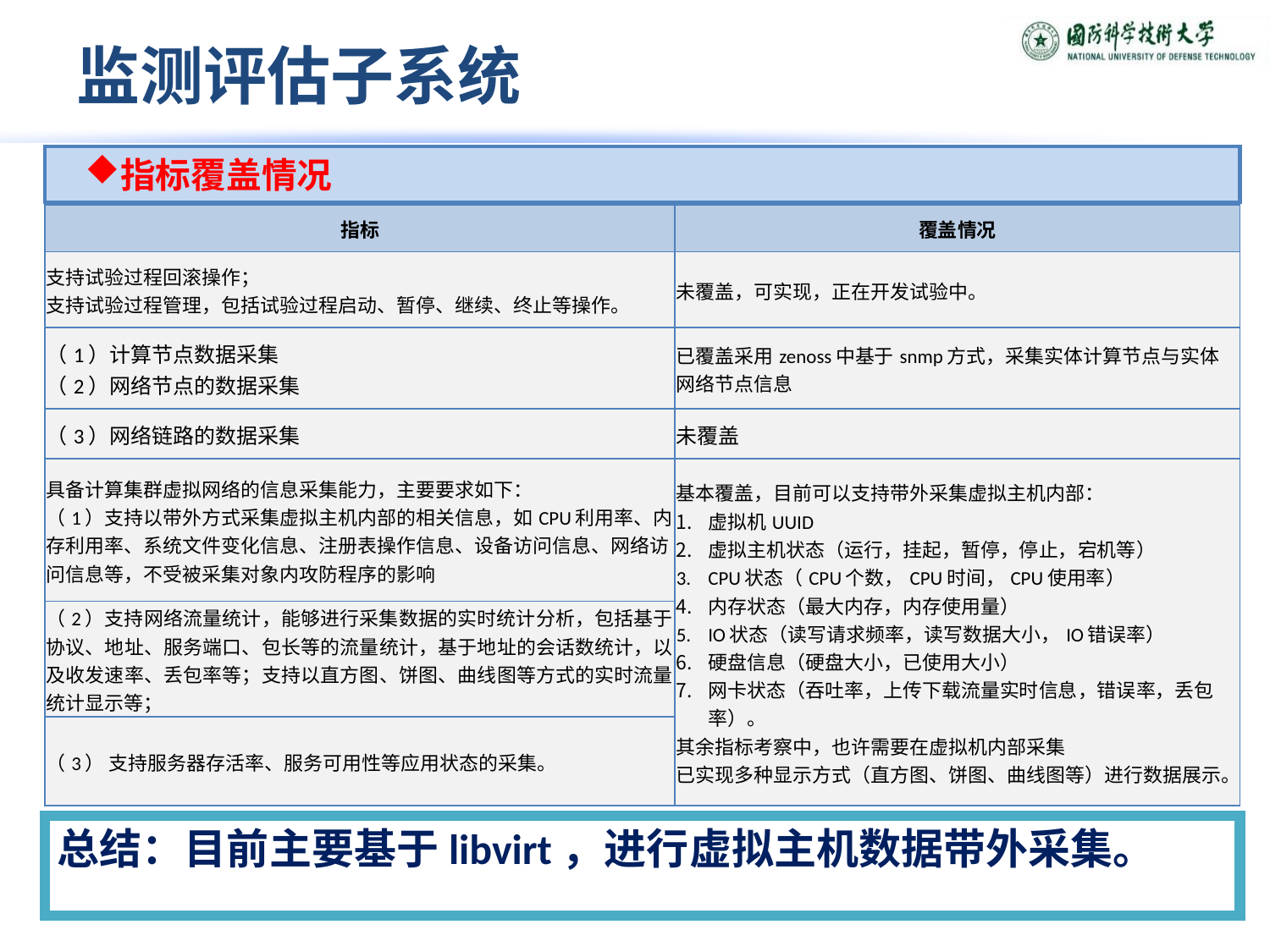

监测评估子系统
指标覆盖情况
| 指标 | 覆盖情况 |
| --- | --- |
| 支持试验过程回滚操作； 支持试验过程管理，包括试验过程启动、暂停、继续、终止等操作。 | 未覆盖，可实现，正在开发试验中。 |
| （1）计算节点数据采集 （2）网络节点的数据采集 | 已覆盖采用zenoss中基于snmp方式，采集实体计算节点与实体网络节点信息 |
| （3）网络链路的数据采集 | 未覆盖 |
| 具备计算集群虚拟网络的信息采集能力，主要要求如下： （1）支持以带外方式采集虚拟主机内部的相关信息，如CPU利用率、内存利用率、系统文件变化信息、注册表操作信息、设备访问信息、网络访问信息等，不受被采集对象内攻防程序的影响 | 基本覆盖，目前可以支持带外采集虚拟主机内部： 虚拟机UUID 虚拟主机状态（运行，挂起，暂停，停止，宕机等） CPU状态（CPU个数，CPU时间，CPU使用率） 内存状态（最大内存，内存使用量） IO状态（读写请求频率，读写数据大小，IO错误率） 硬盘信息（硬盘大小，已使用大小） 网卡状态（吞吐率，上传下载流量实时信息，错误率，丢包率）。 其余指标考察中，也许需要在虚拟机内部采集 已实现多种显示方式（直方图、饼图、曲线图等）进行数据展示。 |
| （2）支持网络流量统计，能够进行采集数据的实时统计分析，包括基于协议、地址、服务端口、包长等的流量统计，基于地址的会话数统计，以及收发速率、丢包率等；支持以直方图、饼图、曲线图等方式的实时流量统计显示等； |  |
| （3） 支持服务器存活率、服务可用性等应用状态的采集。 |  |
总结：目前主要基于libvirt，进行虚拟主机数据带外采集。